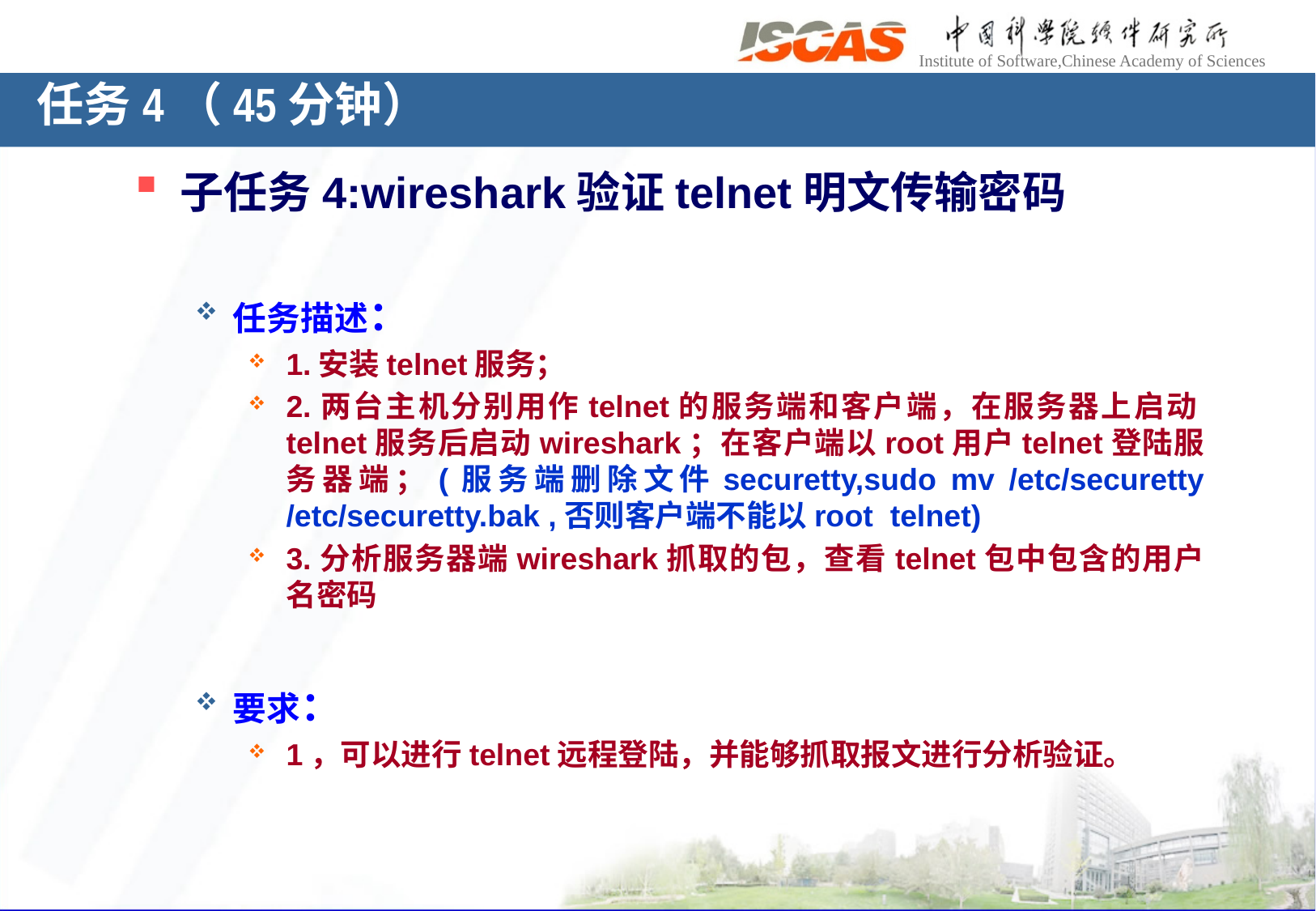

任务4（45分钟）
子任务4:wireshark验证telnet明文传输密码

任务描述：
1.安装telnet服务；
2.两台主机分别用作telnet的服务端和客户端，在服务器上启动telnet服务后启动wireshark；在客户端以root用户telnet登陆服务器端；(服务端删除文件securetty,sudo mv /etc/securetty /etc/securetty.bak ,否则客户端不能以root  telnet)
3.分析服务器端wireshark抓取的包，查看telnet包中包含的用户名密码

要求：
1，可以进行telnet远程登陆，并能够抓取报文进行分析验证。